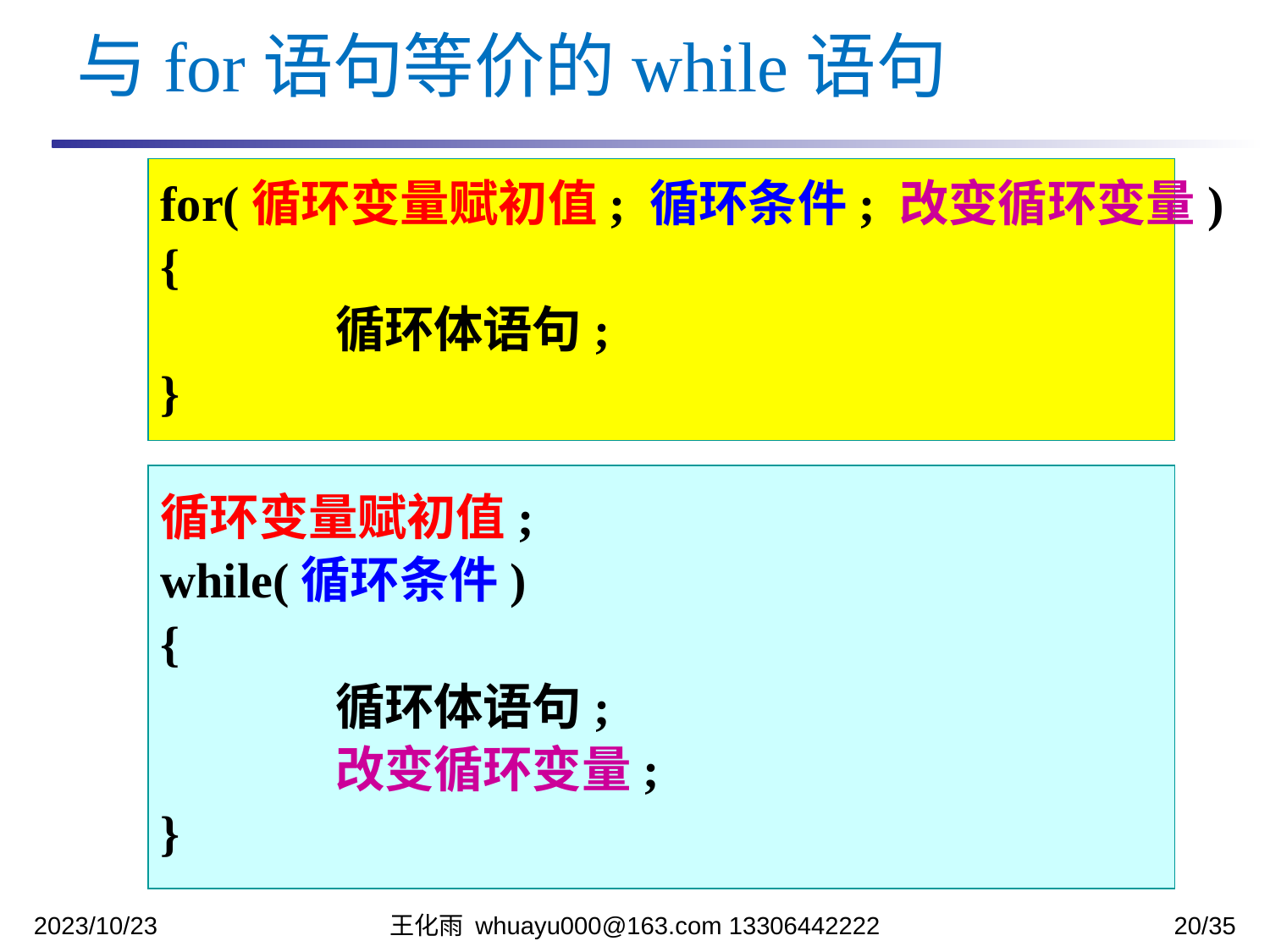

与for语句等价的while语句
for(循环变量赋初值; 循环条件; 改变循环变量)
{
		循环体语句;
}
循环变量赋初值;
while(循环条件)
{
		循环体语句;
		改变循环变量;
}
2023/10/23
王化雨 whuayu000@163.com 13306442222
20/35